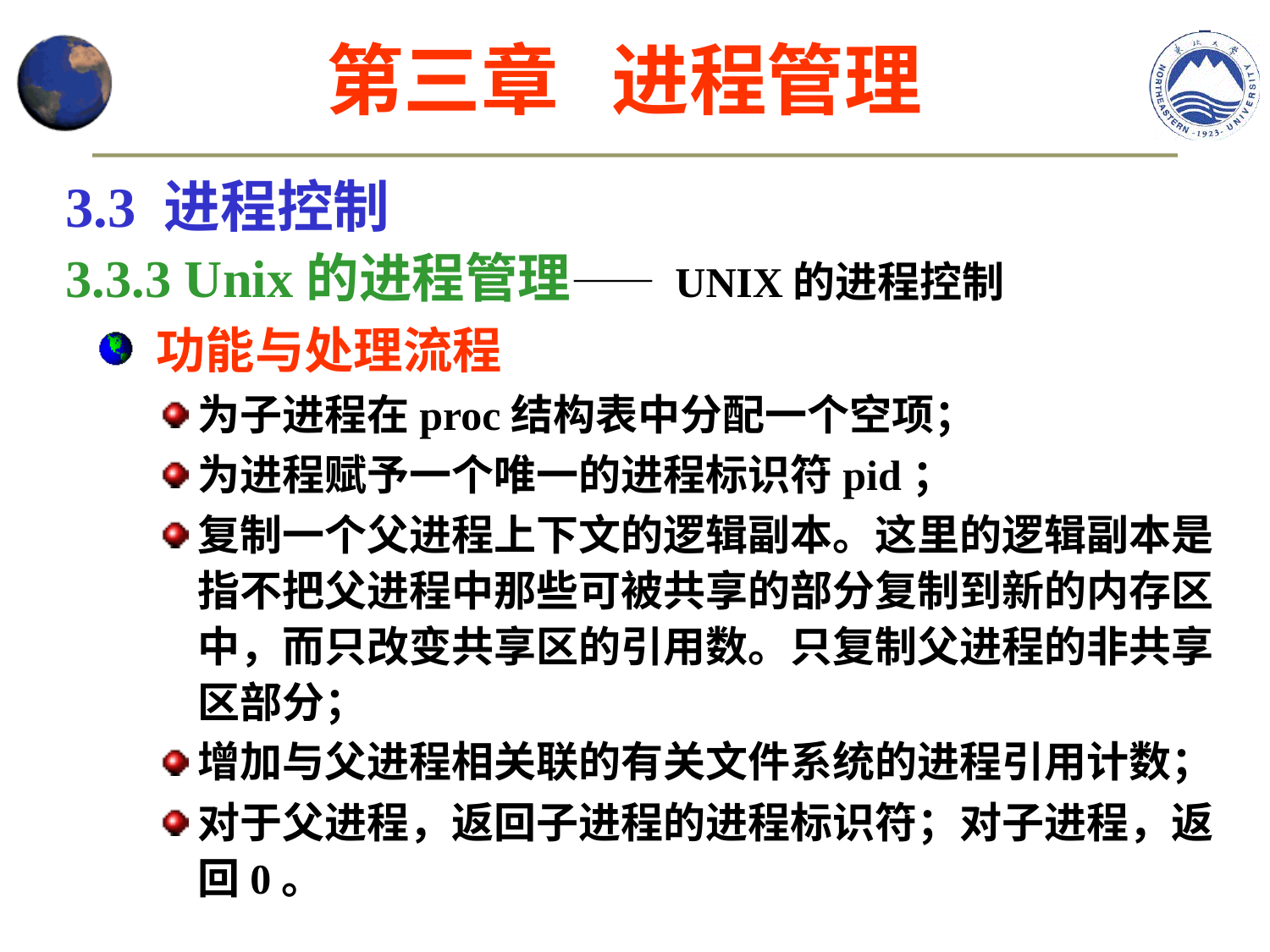

第三章   进程管理
3.3 进程控制
3.3.3 Unix的进程管理—— UNIX的进程控制
 功能与处理流程
为子进程在proc结构表中分配一个空项；
为进程赋予一个唯一的进程标识符pid；
复制一个父进程上下文的逻辑副本。这里的逻辑副本是指不把父进程中那些可被共享的部分复制到新的内存区中，而只改变共享区的引用数。只复制父进程的非共享区部分；
增加与父进程相关联的有关文件系统的进程引用计数；
对于父进程，返回子进程的进程标识符；对子进程，返回0。